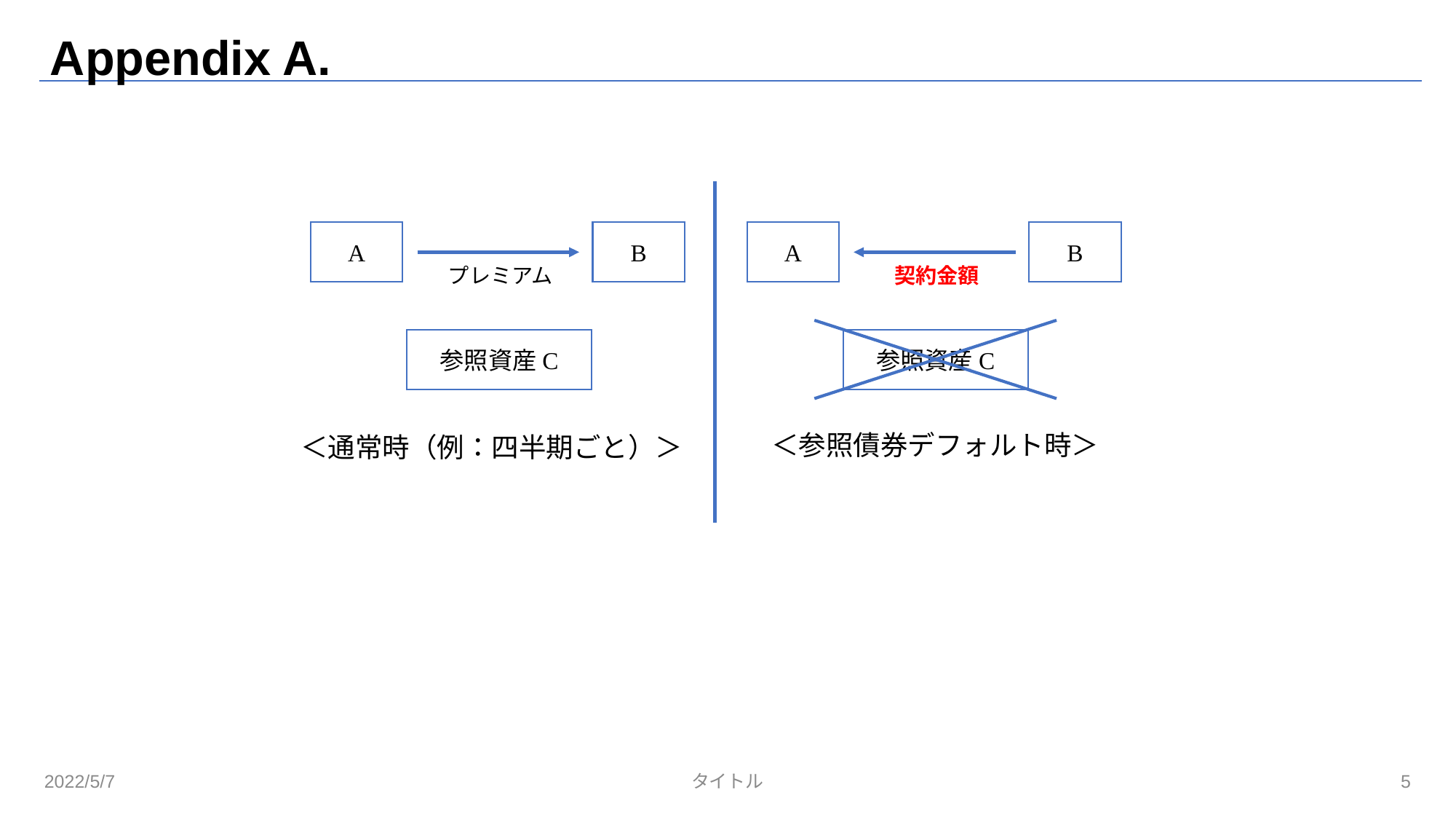

# Appendix A.
A
B
プレミアム
参照資産C
＜通常時（例：四半期ごと）＞
A
B
契約金額
参照資産C
＜参照債券デフォルト時＞
2022/5/7
5
タイトル